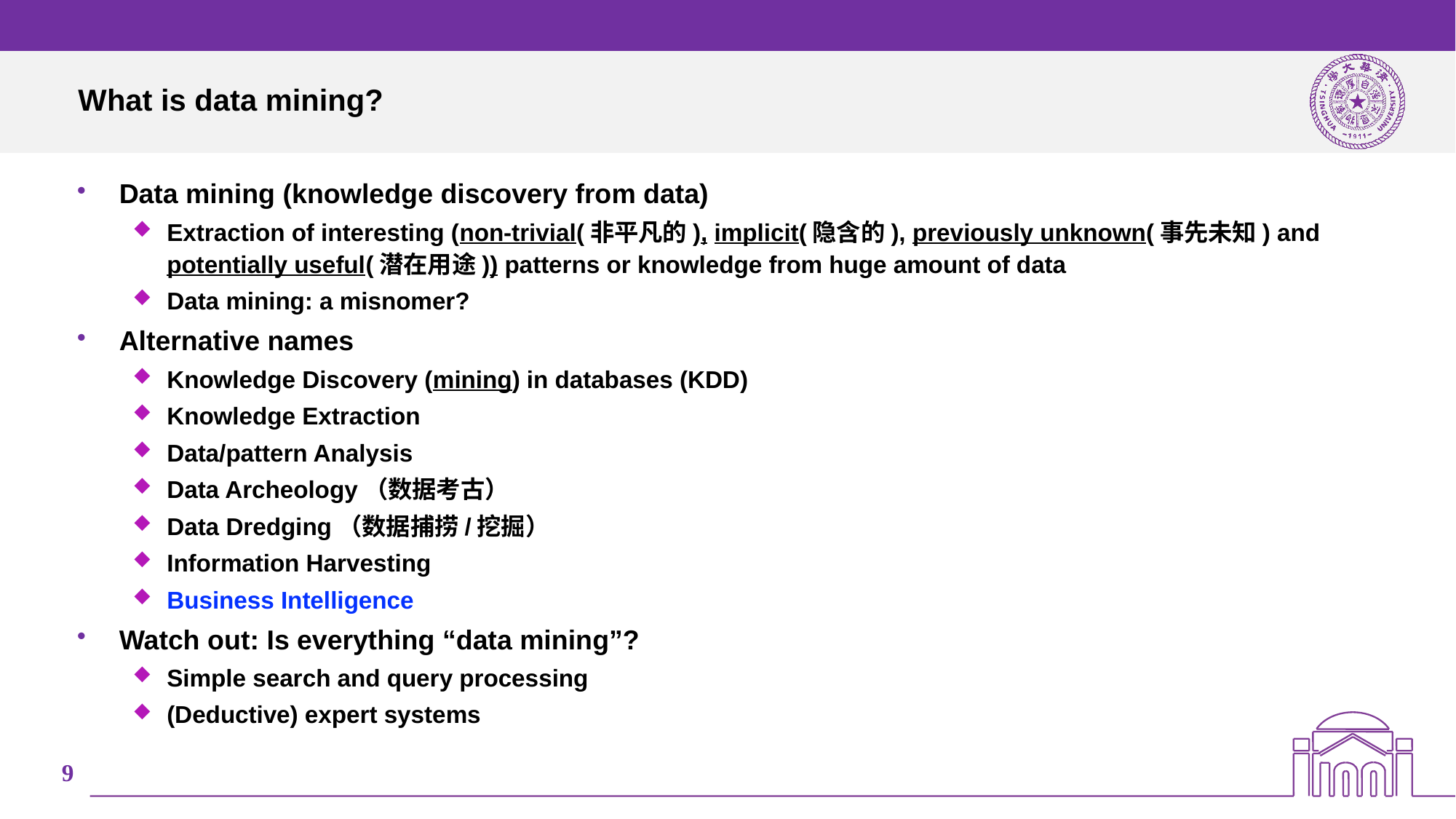

# What is data mining?
Data mining (knowledge discovery from data)
Extraction of interesting (non-trivial(非平凡的), implicit(隐含的), previously unknown(事先未知) and potentially useful(潜在用途)) patterns or knowledge from huge amount of data
Data mining: a misnomer?
Alternative names
Knowledge Discovery (mining) in databases (KDD)
Knowledge Extraction
Data/pattern Analysis
Data Archeology（数据考古）
Data Dredging（数据捕捞/挖掘）
Information Harvesting
Business Intelligence
Watch out: Is everything “data mining”?
Simple search and query processing
(Deductive) expert systems